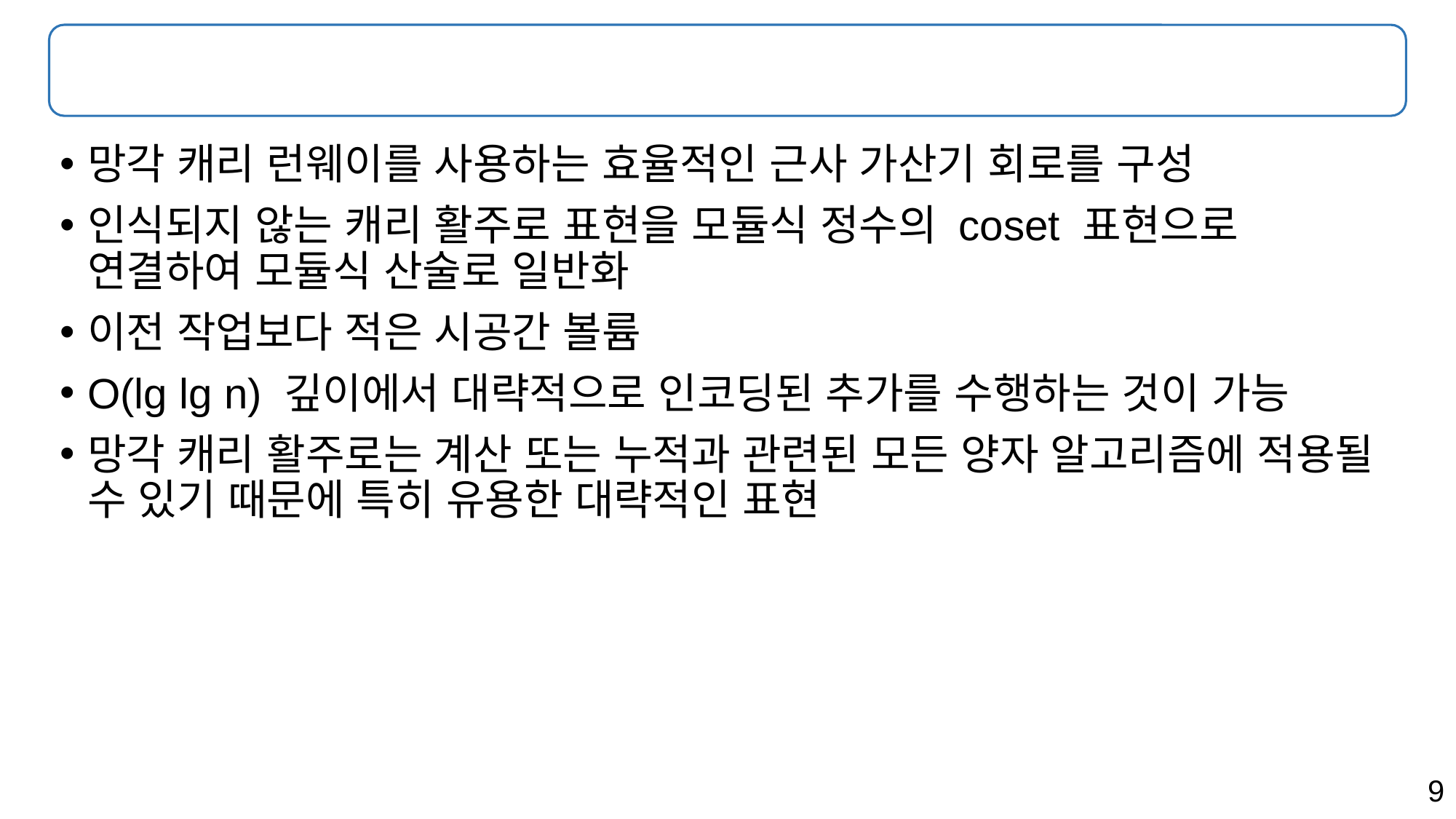

#
망각 캐리 런웨이를 사용하는 효율적인 근사 가산기 회로를 구성
인식되지 않는 캐리 활주로 표현을 모듈식 정수의 coset 표현으로 연결하여 모듈식 산술로 일반화
이전 작업보다 적은 시공간 볼륨
O(lg lg n) 깊이에서 대략적으로 인코딩된 추가를 수행하는 것이 가능
망각 캐리 활주로는 계산 또는 누적과 관련된 모든 양자 알고리즘에 적용될 수 있기 때문에 특히 유용한 대략적인 표현